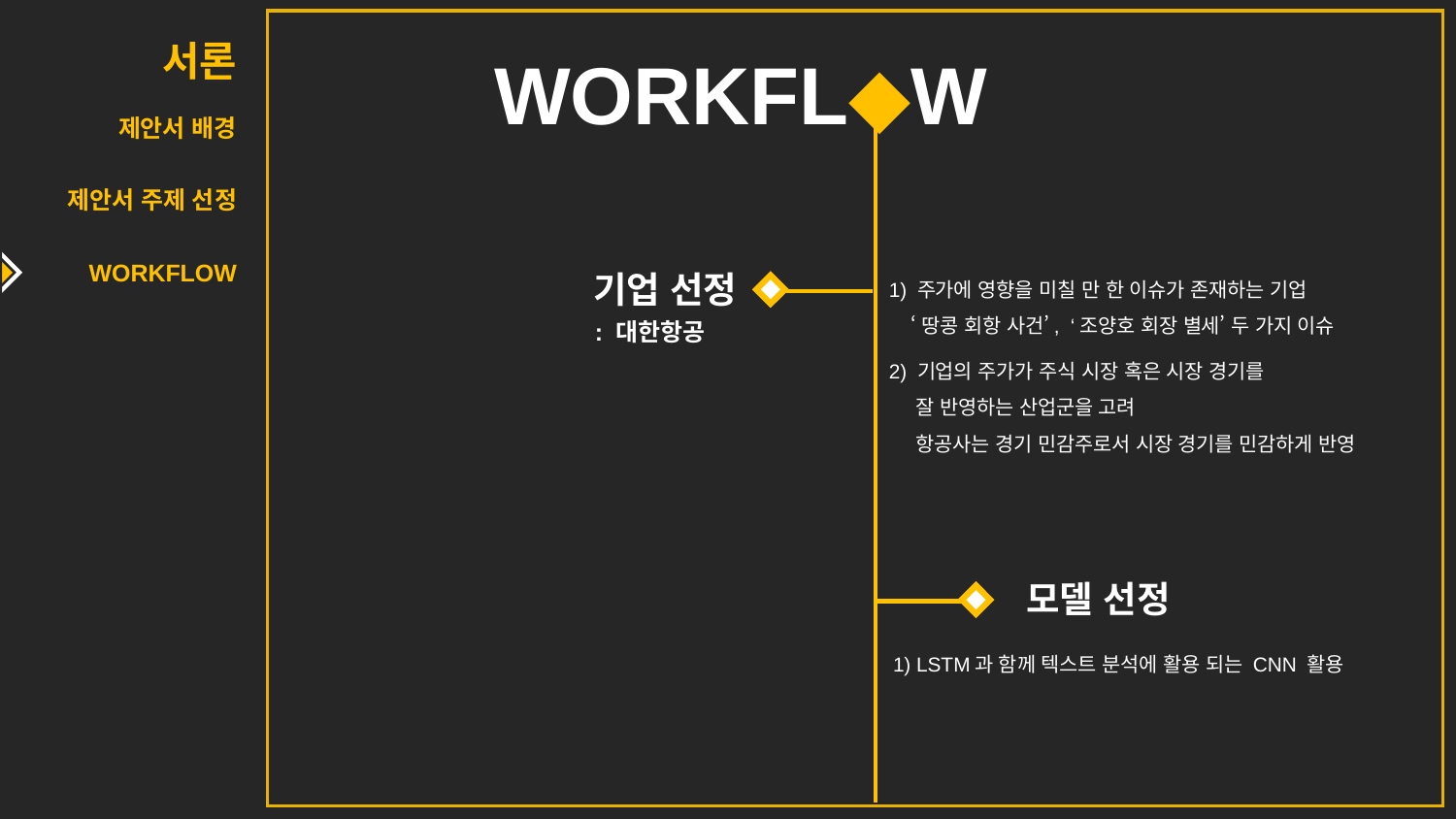

서론
WORKFL◆W
제안서 배경
제안서 주제 선정
WORKFLOW
기업 선정

1) 주가에 영향을 미칠 만 한 이슈가 존재하는 기업
    ‘땅콩 회항 사건’,  ‘조양호 회장 별세’ 두 가지 이슈

: 대한항공
2) 기업의 주가가 주식 시장 혹은 시장 경기를
    잘 반영하는 산업군을 고려
    항공사는 경기 민감주로서 시장 경기를 민감하게 반영
모델 선정

1) LSTM과 함께 텍스트 분석에 활용 되는 CNN 활용